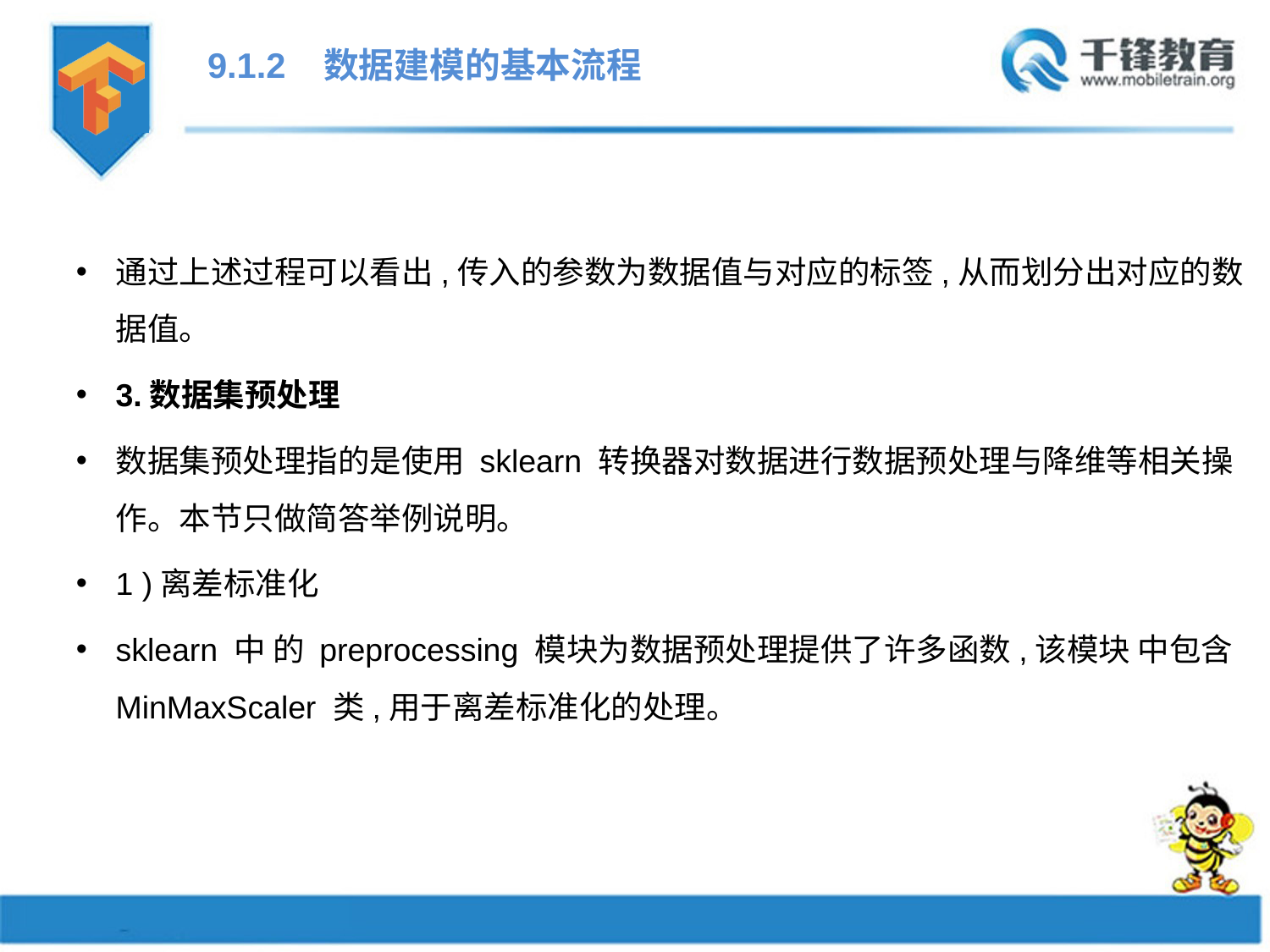

9.1.2   数据建模的基本流程
通过上述过程可以看出,传入的参数为数据值与对应的标签,从而划分出对应的数据值。
3.数据集预处理
数据集预处理指的是使用 sklearn 转换器对数据进行数据预处理与降维等相关操作。本节只做简答举例说明。
1 )离差标准化
sklearn 中 的 preprocessing 模块为数据预处理提供了许多函数,该模块 中包含MinMaxScaler 类,用于离差标准化的处理。